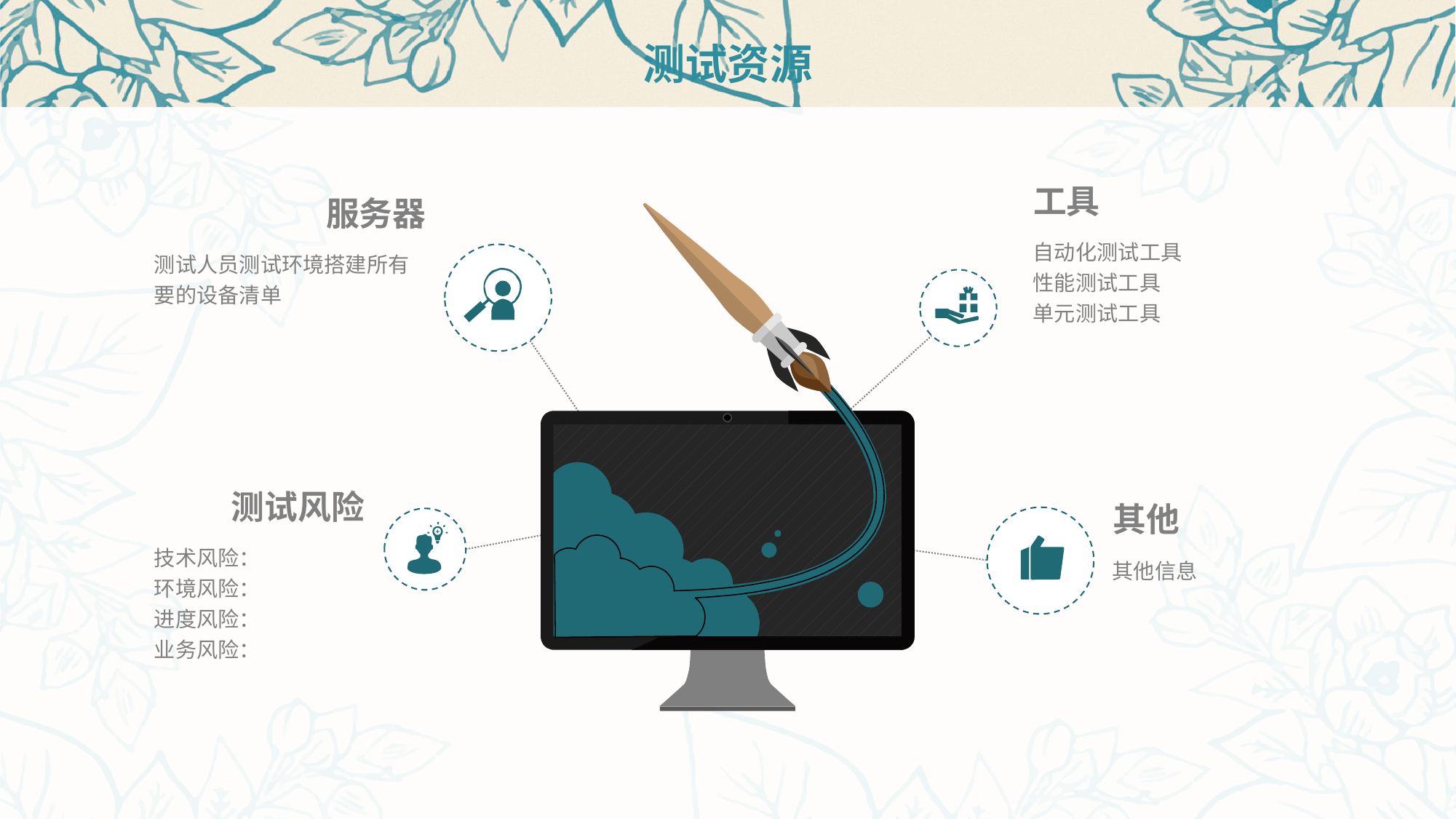

# 测试资源
工具
服务器

自动化测试工具
性能测试工具
单元测试工具
测试人员测试环境搭建所有要的设备清单

测试风险
其他

技术风险：
环境风险：
进度风险：
业务风险：
其他信息